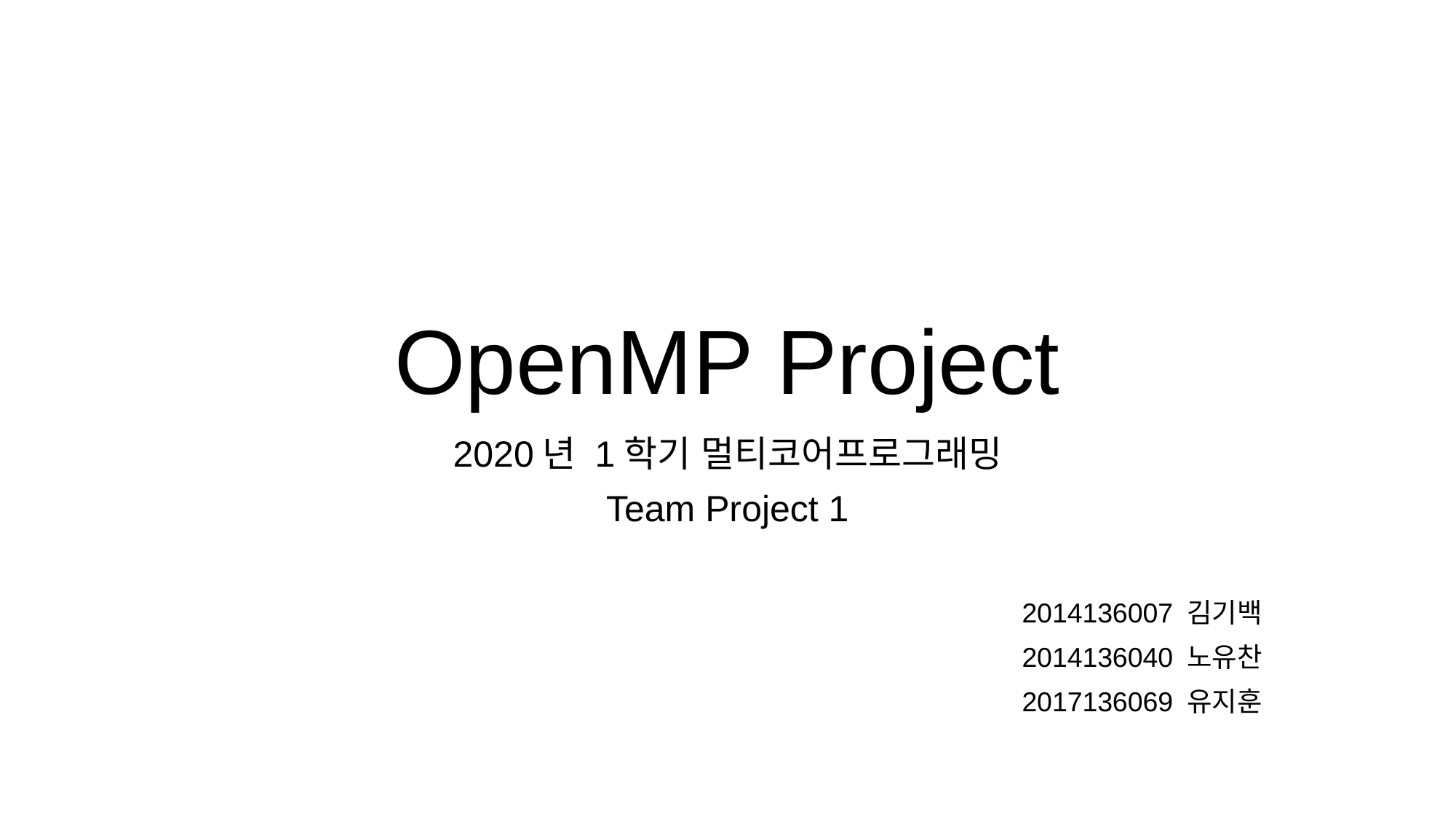

# OpenMP Project
2020년 1학기 멀티코어프로그래밍
Team Project 1

2014136007 김기백
2014136040 노유찬
2017136069 유지훈